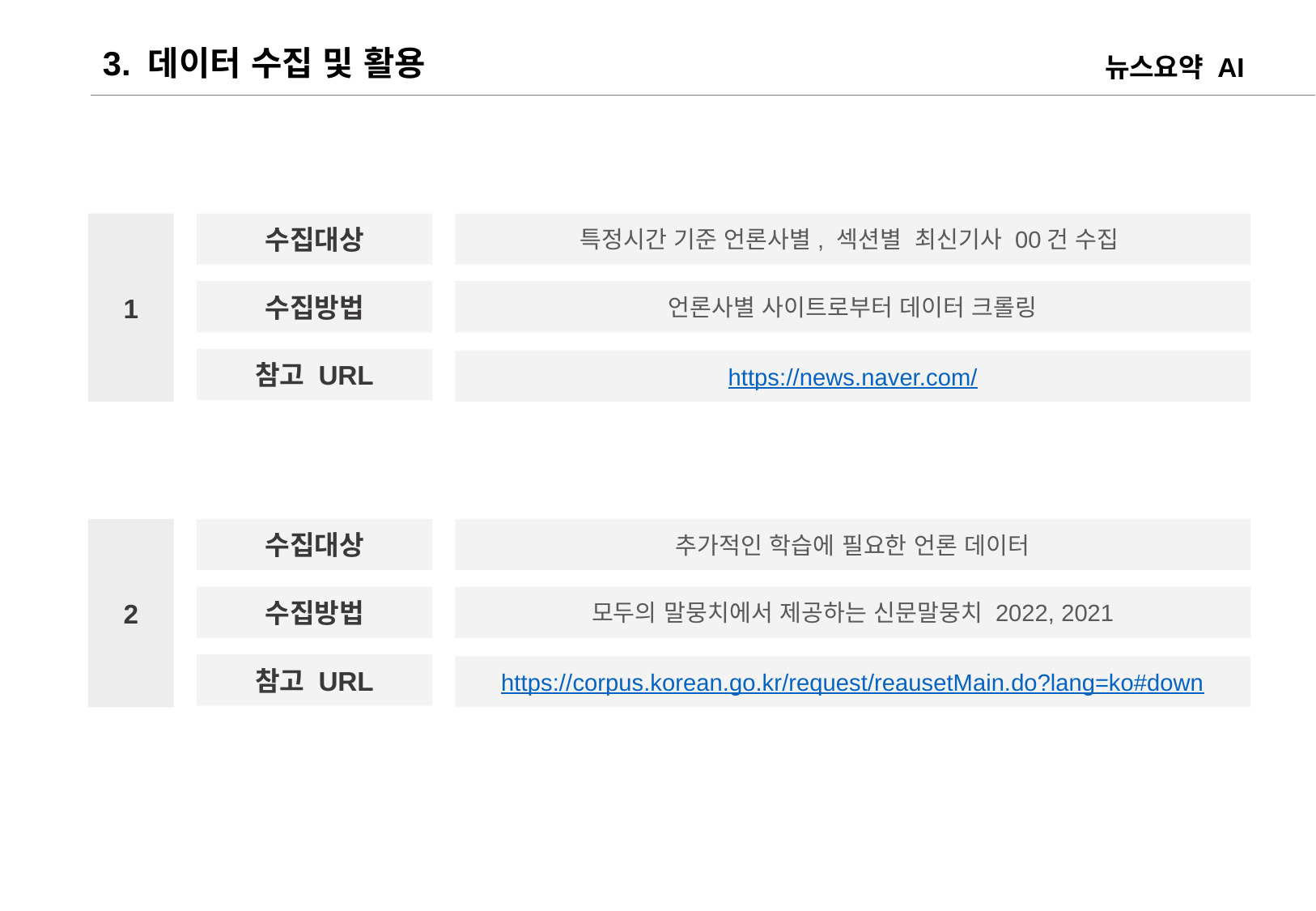

3. 데이터 수집 및 활용
뉴스요약 AI
1
수집대상
수집방법
참고 URL
특정시간 기준 언론사별, 섹션별  최신기사 00건 수집
언론사별 사이트로부터 데이터 크롤링
https://news.naver.com/

2
수집대상
수집방법
참고 URL
추가적인 학습에 필요한 언론 데이터
모두의 말뭉치에서 제공하는 신문말뭉치 2022, 2021
https://corpus.korean.go.kr/request/reausetMain.do?lang=ko#down